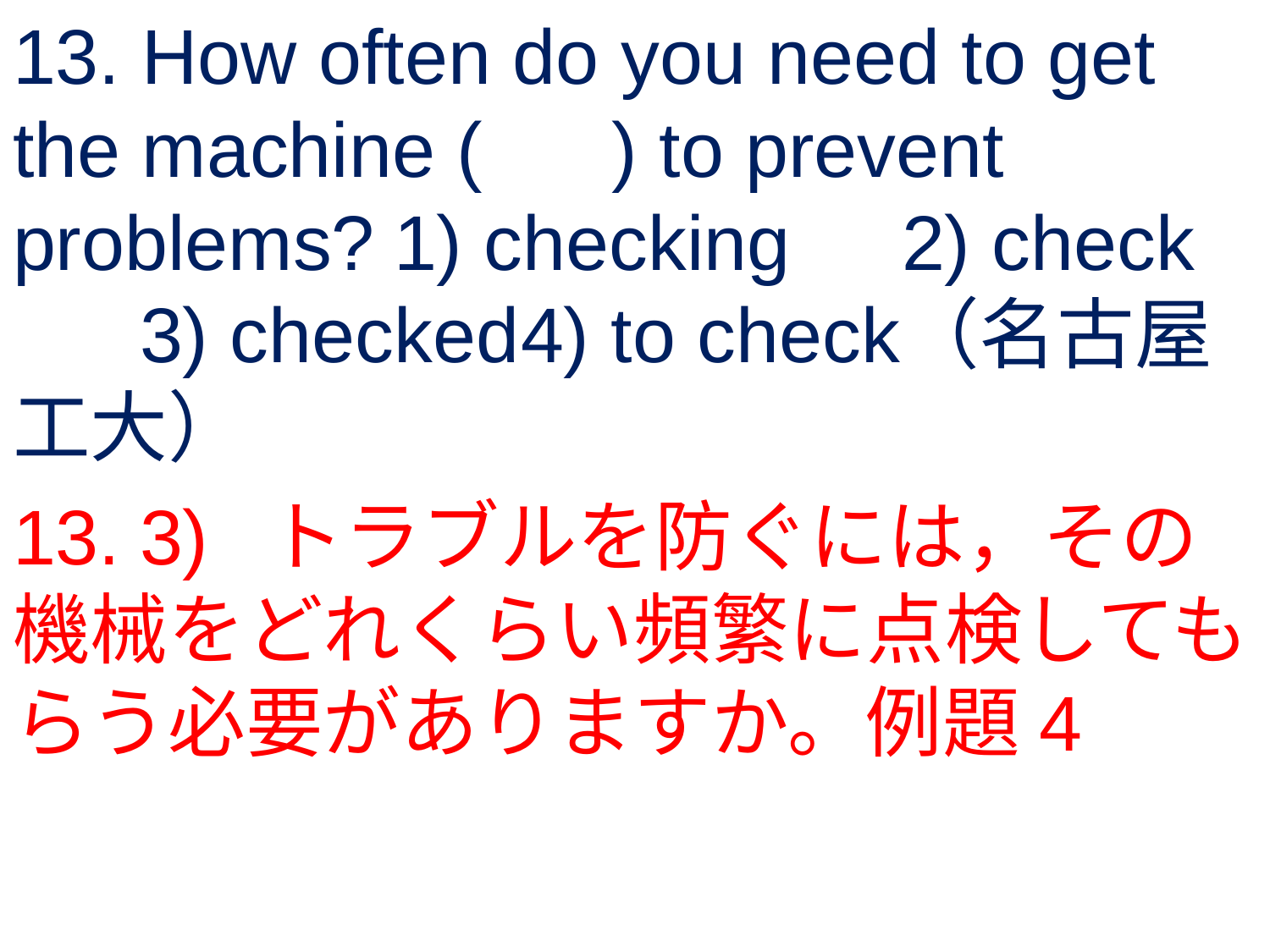

# 13. How often do you need to get the machine (      ) to prevent problems?	1) checking	2) check	3) checked	4) to check	（名古屋工大）
13.	3) 	トラブルを防ぐには，その機械をどれくらい頻繁に点検してもらう必要がありますか。例題4